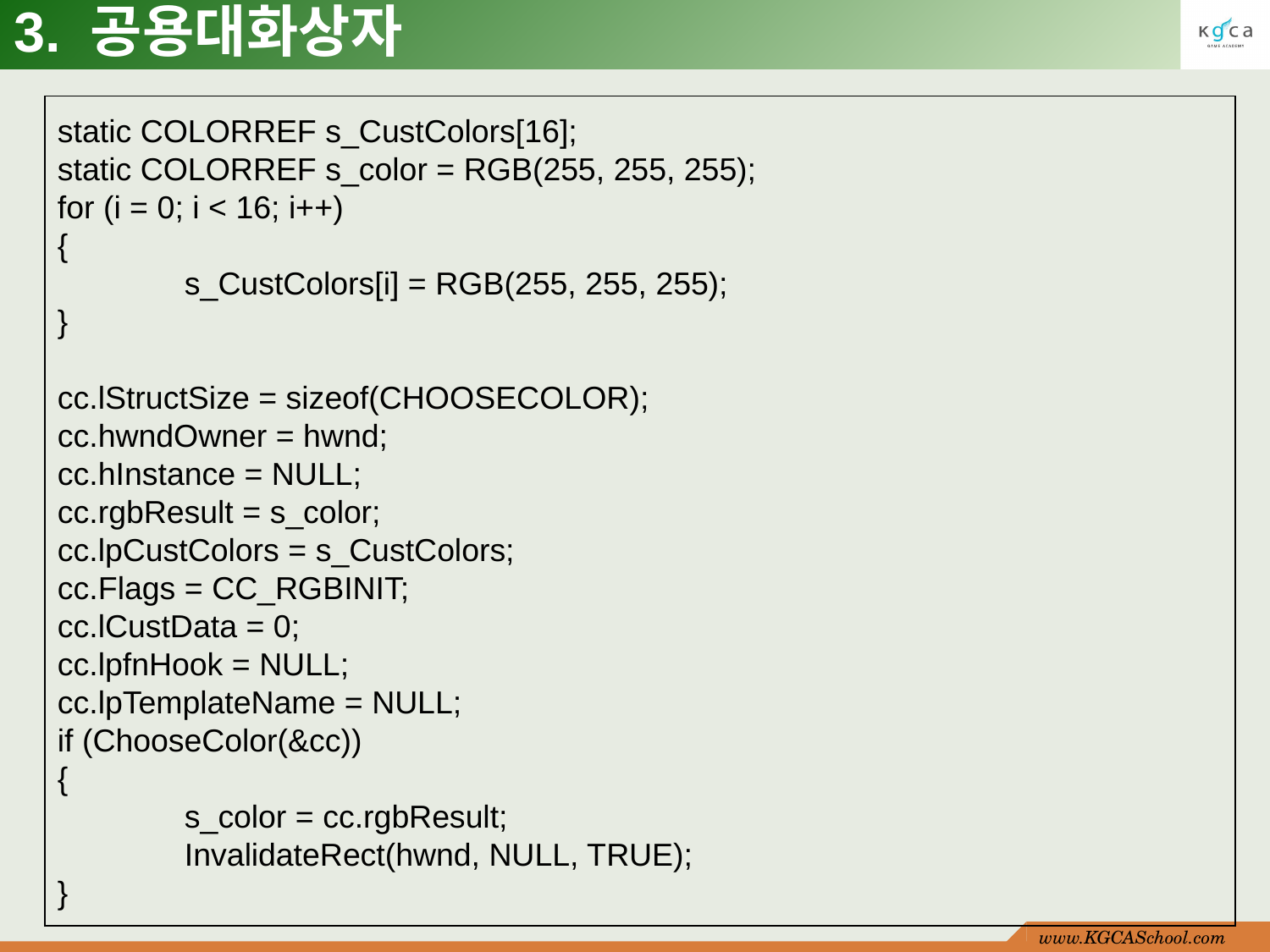

# 3. 공용대화상자
static COLORREF s_CustColors[16];
static COLORREF s_color = RGB(255, 255, 255);
for (i = 0; i < 16; i++)
{
	s_CustColors[i] = RGB(255, 255, 255);
}

cc.lStructSize = sizeof(CHOOSECOLOR);
cc.hwndOwner = hwnd;
cc.hInstance = NULL;
cc.rgbResult = s_color;
cc.lpCustColors = s_CustColors;
cc.Flags = CC_RGBINIT;
cc.lCustData = 0;
cc.lpfnHook = NULL;
cc.lpTemplateName = NULL;
if (ChooseColor(&cc))
{
	s_color = cc.rgbResult;
	InvalidateRect(hwnd, NULL, TRUE);
}